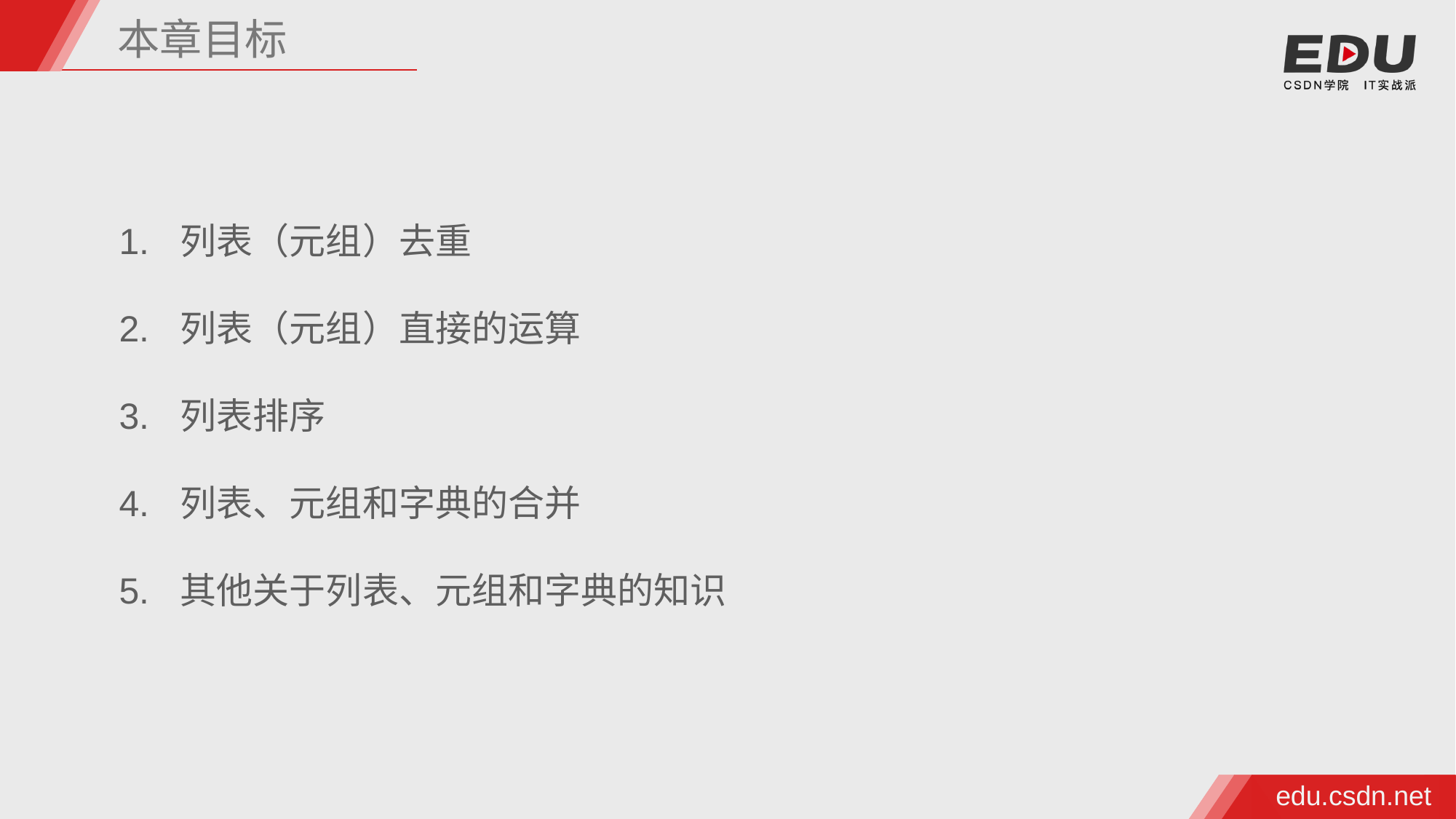

本章目标
列表（元组）去重
列表（元组）直接的运算
列表排序
列表、元组和字典的合并
其他关于列表、元组和字典的知识
edu.csdn.net